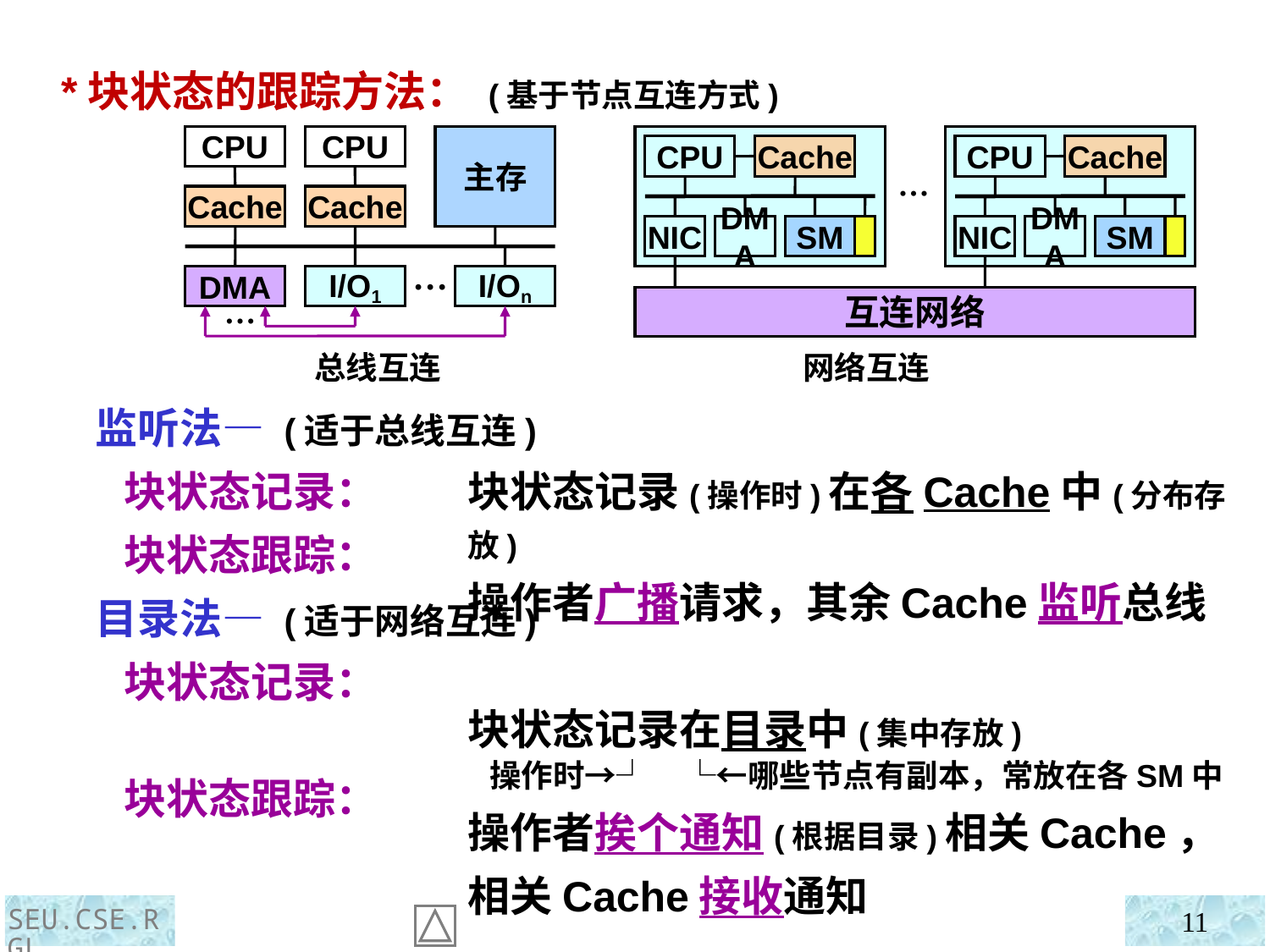

*块状态的跟踪方法： (基于节点互连方式)

     监听法— (适于总线互连)
        块状态记录：
        块状态跟踪：
     目录法— (适于网络互连)
        块状态记录：

        块状态跟踪：
CPU
CPU
主存

Cache
Cache

…
DMA
I/O1
I/On
…

总线互连

CPU
Cache
CPU
Cache

···

NIC
DMA
SM
NIC
DMA
SM

互连网络
网络互连
块状态记录(操作时)在各Cache中(分布存放)
操作者广播请求，其余Cache监听总线

块状态记录在目录中(集中存放)
  操作时→┘     └←哪些节点有副本，常放在各SM中
操作者挨个通知(根据目录)相关Cache，
相关Cache接收通知
SEU.CSE.RGL
11